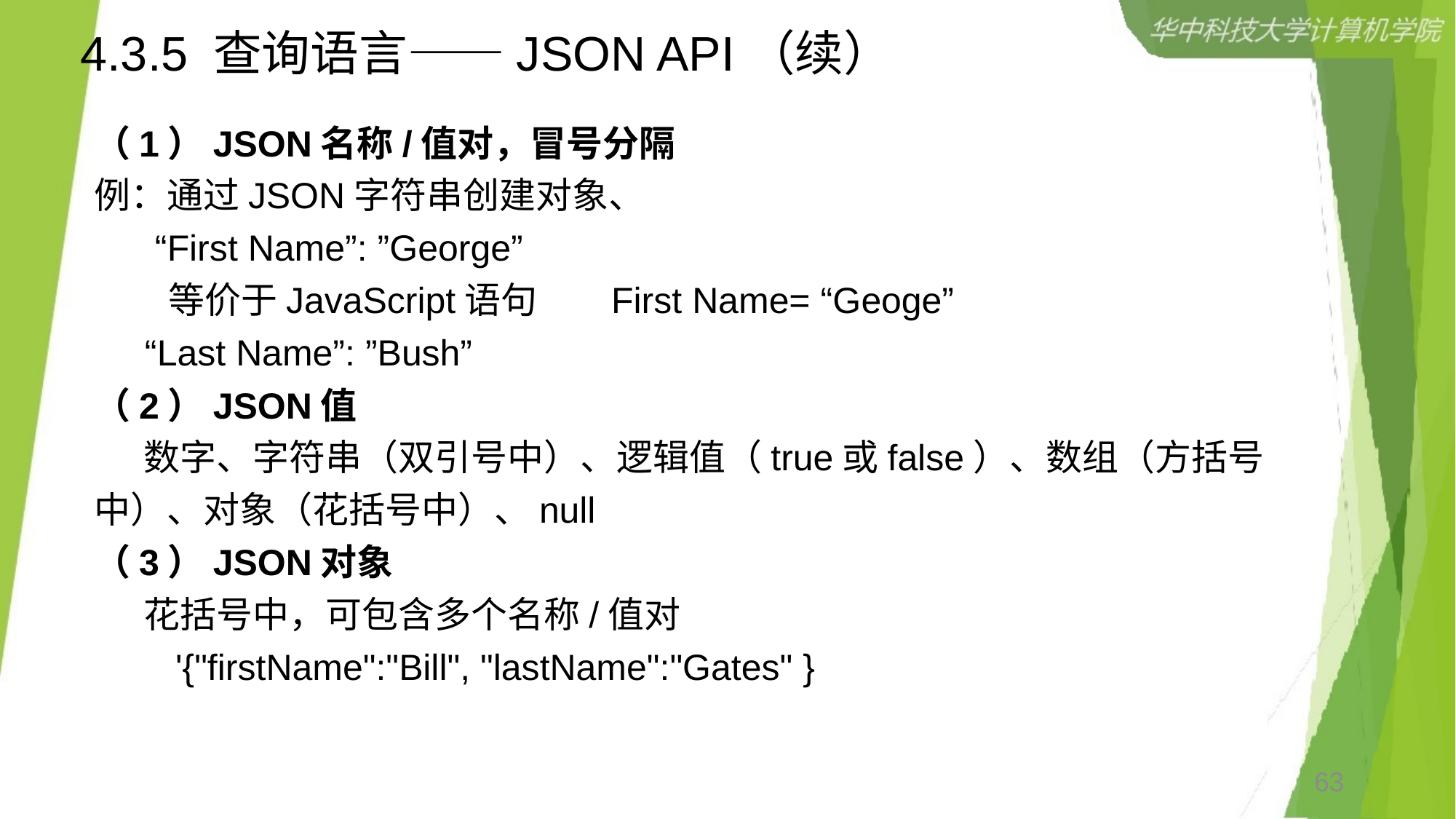

# 4.3.5 查询语言——JSON API（续）
（1）JSON名称/值对，冒号分隔
例：通过JSON字符串创建对象、
      “First Name”: ”George”
        等价于JavaScript语句        First Name= “Geoge”
     “Last Name”: ”Bush”
（2）JSON值
     数字、字符串（双引号中）、逻辑值（true或false）、数组（方括号中）、对象（花括号中）、null
（3）JSON对象
     花括号中，可包含多个名称/值对
        '{"firstName":"Bill", "lastName":"Gates" }
63